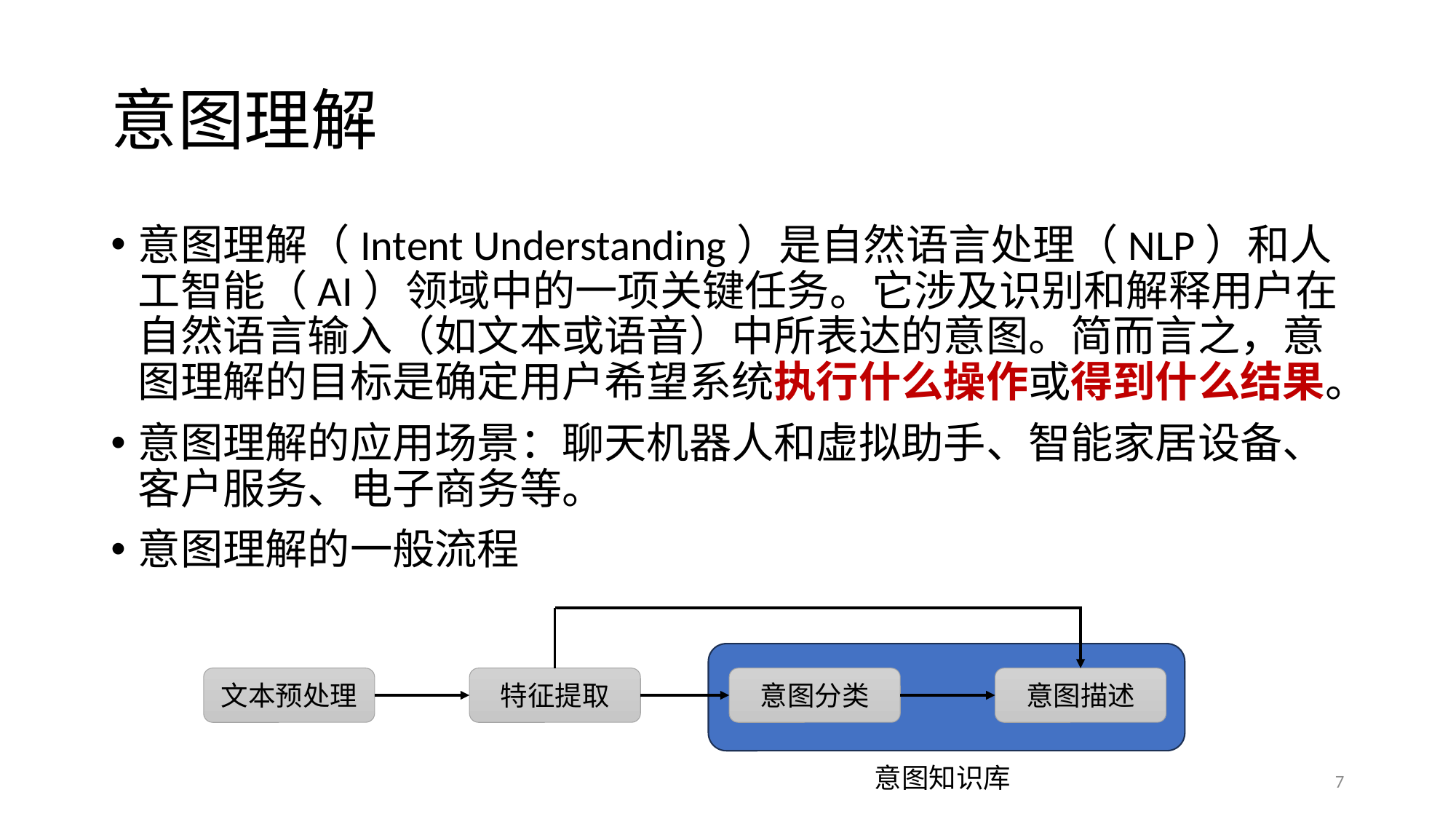

# 意图理解
意图理解（Intent Understanding）是自然语言处理（NLP）和人工智能（AI）领域中的一项关键任务。它涉及识别和解释用户在自然语言输入（如文本或语音）中所表达的意图。简而言之，意图理解的目标是确定用户希望系统执行什么操作或得到什么结果。
意图理解的应用场景：聊天机器人和虚拟助手、智能家居设备、客户服务、电子商务等。
意图理解的一般流程

文本预处理
特征提取
意图分类
意图描述
意图知识库
7